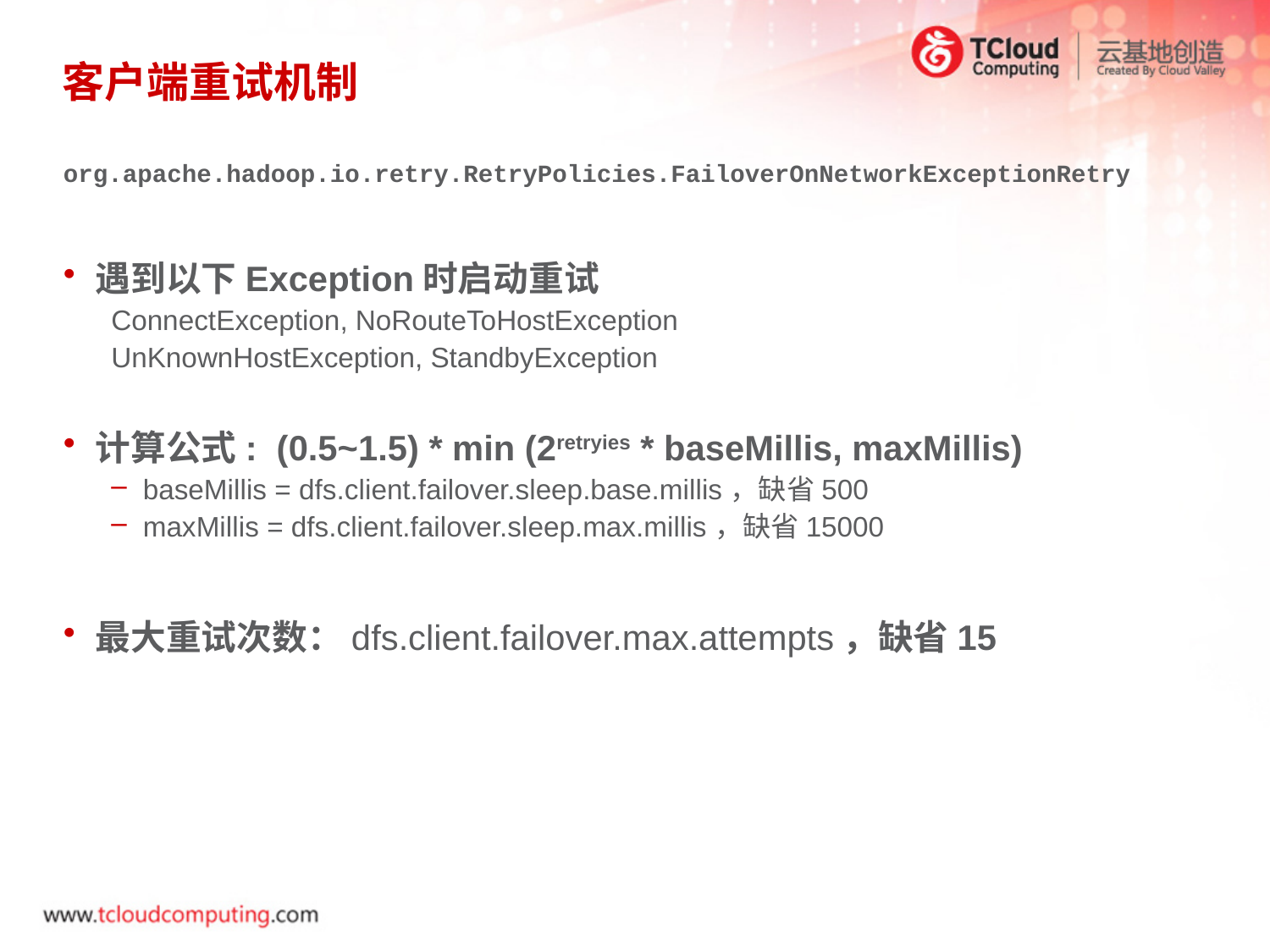

# 客户端重试机制
org.apache.hadoop.io.retry.RetryPolicies.FailoverOnNetworkExceptionRetry

遇到以下Exception时启动重试
ConnectException, NoRouteToHostException
UnKnownHostException, StandbyException

计算公式:  (0.5~1.5) * min (2retryies * baseMillis, maxMillis)
baseMillis = dfs.client.failover.sleep.base.millis，缺省500
maxMillis = dfs.client.failover.sleep.max.millis，缺省15000

最大重试次数：dfs.client.failover.max.attempts，缺省15